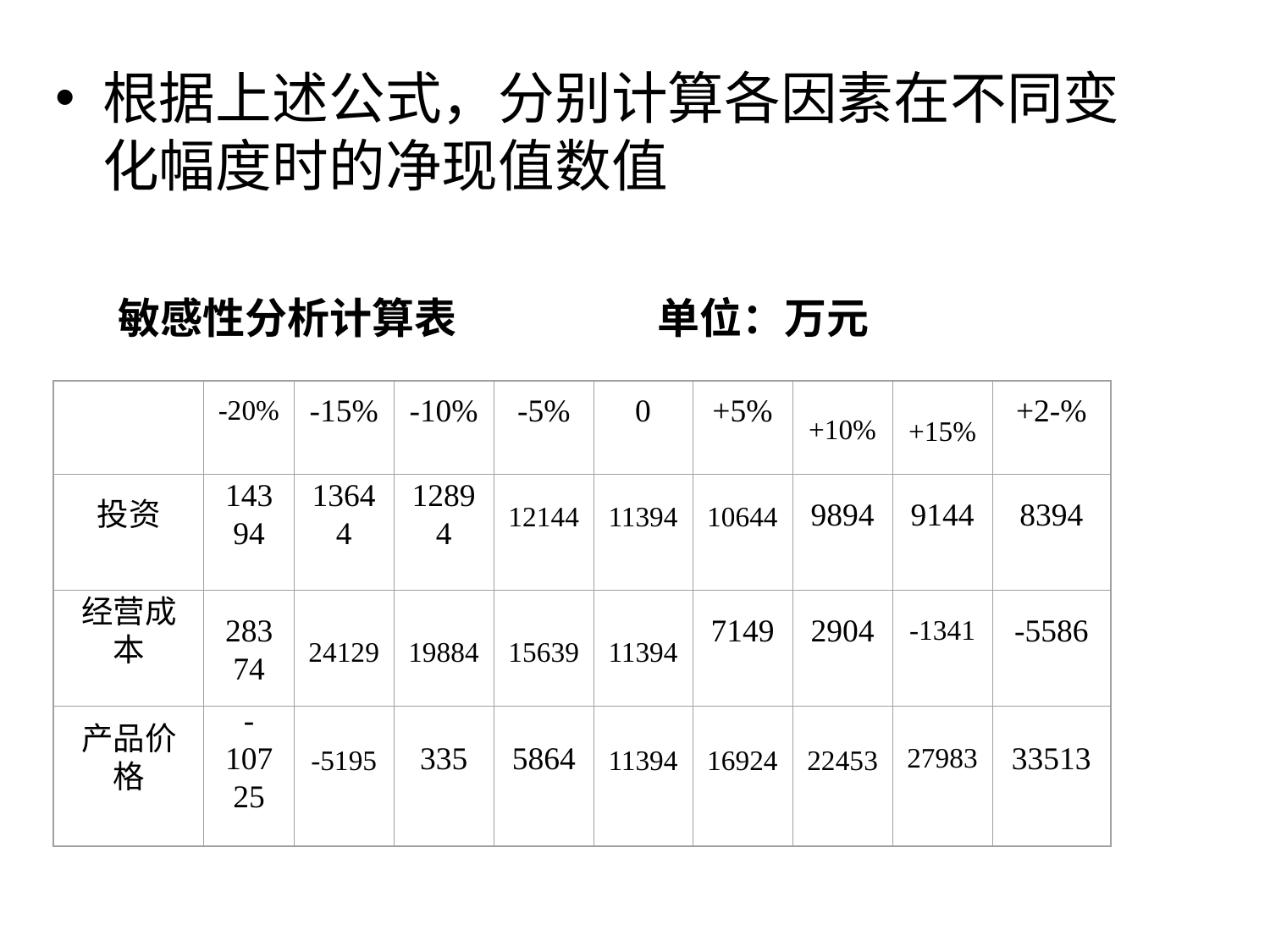

# 根据上述公式，分别计算各因素在不同变化幅度时的净现值数值
敏感性分析计算表                     单位：万元

-20%

-15%

-10%

-5%

0

+5%

+10%

+15%

+2-%

投资

14394

13644

12894

12144

11394

10644

9894

9144

8394

经营成本

28374

24129

19884

15639

11394

7149

2904

-1341

-5586

产品价格

-10725

-5195

335

5864

11394

16924

22453

27983

33513